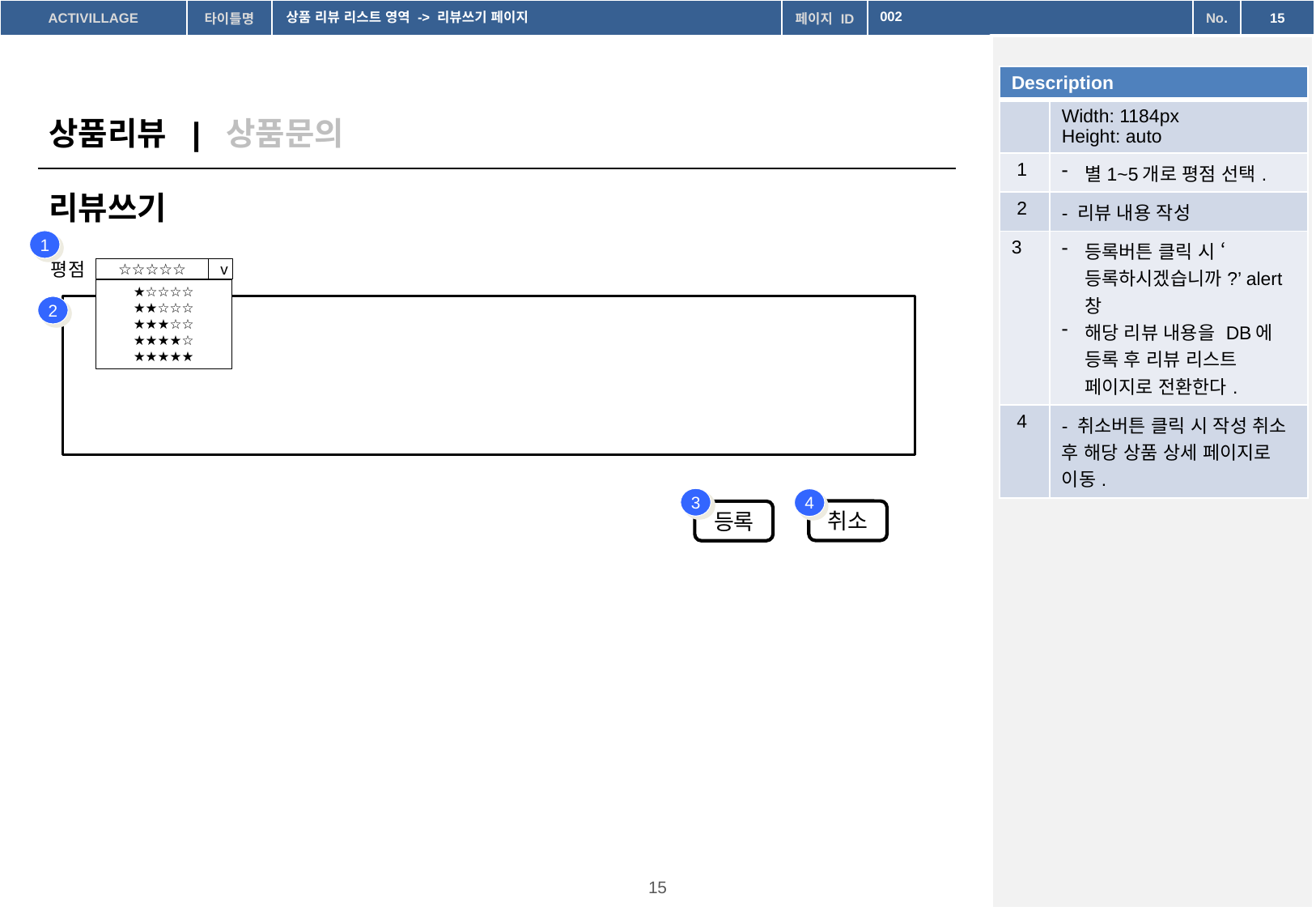

002
상품 리뷰 리스트 영역 -> 리뷰쓰기 페이지

| Description |  |
| --- | --- |
|  | Width: 1184px Height: auto |
| 1 | 별1~5개로 평점 선택. |
| 2 | - 리뷰 내용 작성 |
| 3 | 등록버튼 클릭 시 ‘등록하시겠습니까?’ alert창 해당 리뷰 내용을 DB에 등록 후 리뷰 리스트 페이지로 전환한다. |
| 4 | - 취소버튼 클릭 시 작성 취소 후 해당 상품 상세 페이지로 이동. |
상품리뷰  |  상품문의
리뷰쓰기
1
평점
☆☆☆☆☆
v
★☆☆☆☆
★★☆☆☆
★★★☆☆
★★★★☆
★★★★★
2

3
4
취소
등록